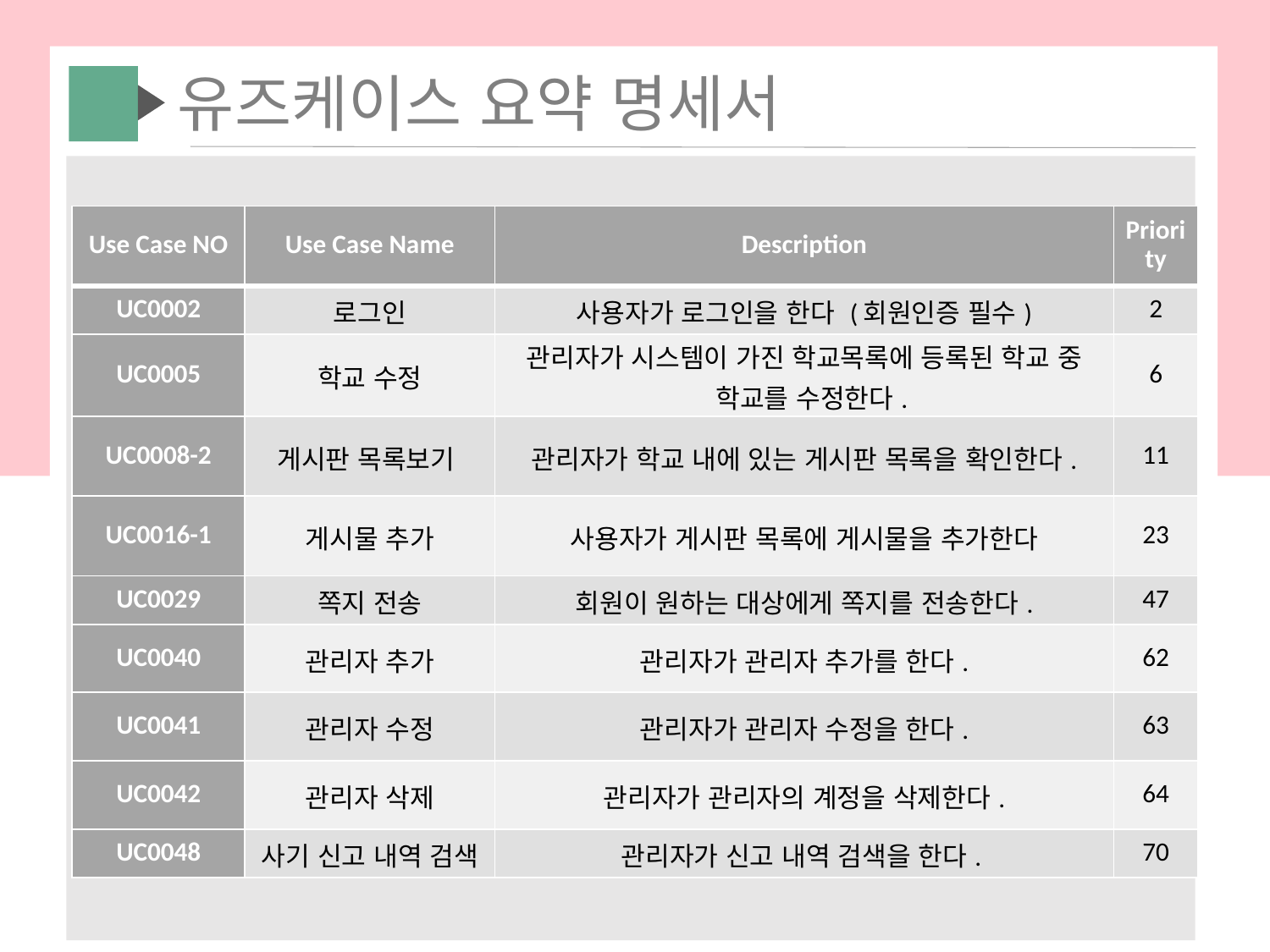

# 유즈케이스 요약 명세서
| Use Case NO | Use Case Name | Description | Priority |
| --- | --- | --- | --- |
| UC0002 | 로그인 | 사용자가 로그인을 한다 (회원인증 필수) | 2 |
| UC0005 | 학교 수정 | 관리자가 시스템이 가진 학교목록에 등록된 학교 중 학교를 수정한다. | 6 |
| UC0008-2 | 게시판 목록보기 | 관리자가 학교 내에 있는 게시판 목록을 확인한다. | 11 |
| UC0016-1 | 게시물 추가 | 사용자가 게시판 목록에 게시물을 추가한다 | 23 |
| UC0029 | 쪽지 전송 | 회원이 원하는 대상에게 쪽지를 전송한다. | 47 |
| UC0040 | 관리자 추가 | 관리자가 관리자 추가를 한다. | 62 |
| UC0041 | 관리자 수정 | 관리자가 관리자 수정을 한다. | 63 |
| UC0042 | 관리자 삭제 | 관리자가 관리자의 계정을 삭제한다. | 64 |
| UC0048 | 사기 신고 내역 검색 | 관리자가 신고 내역 검색을 한다. | 70 |